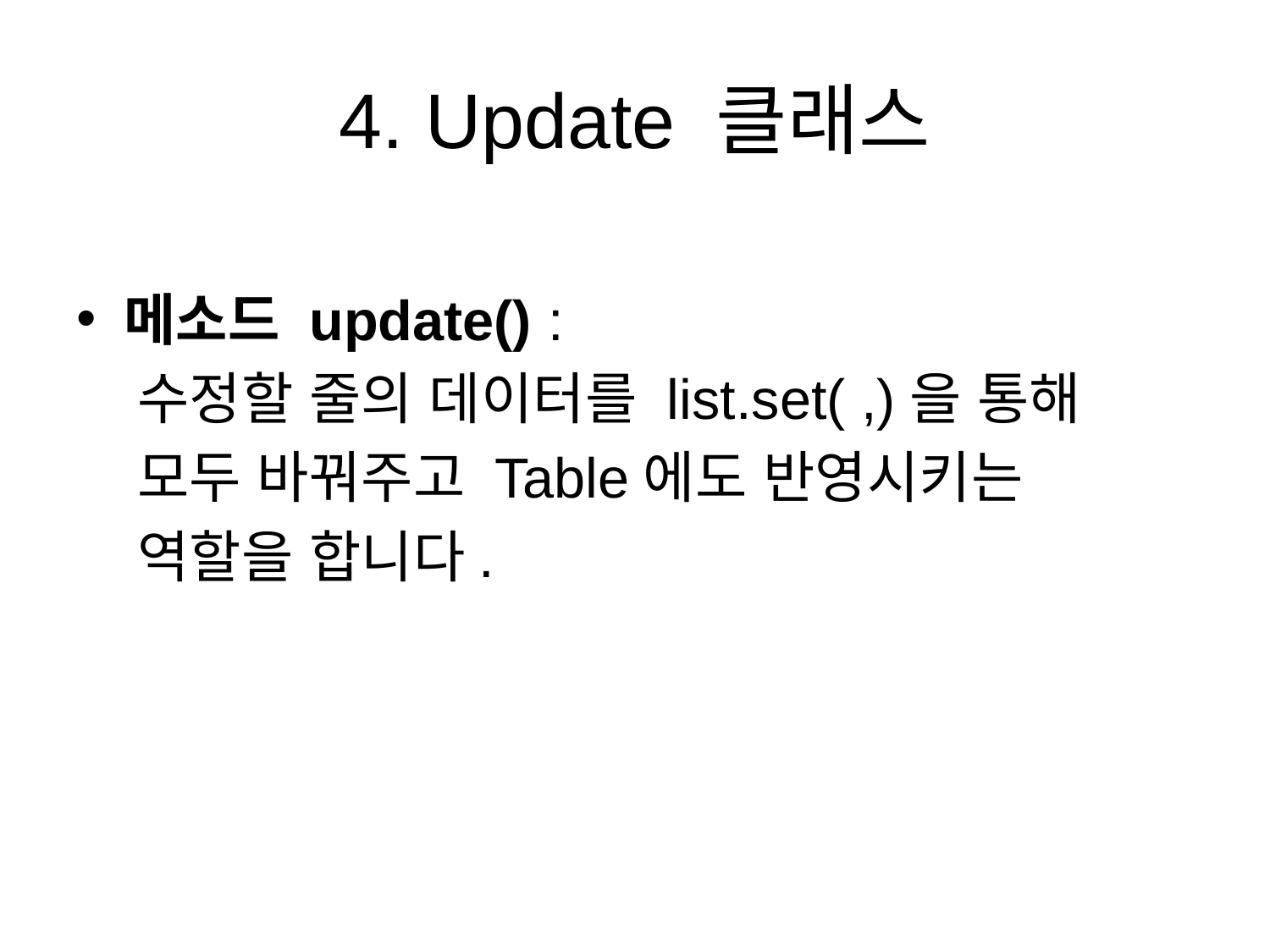

# 4. Update 클래스
메소드 update() :
   수정할 줄의 데이터를 list.set( ,)을 통해
   모두 바꿔주고 Table에도 반영시키는
   역할을 합니다.